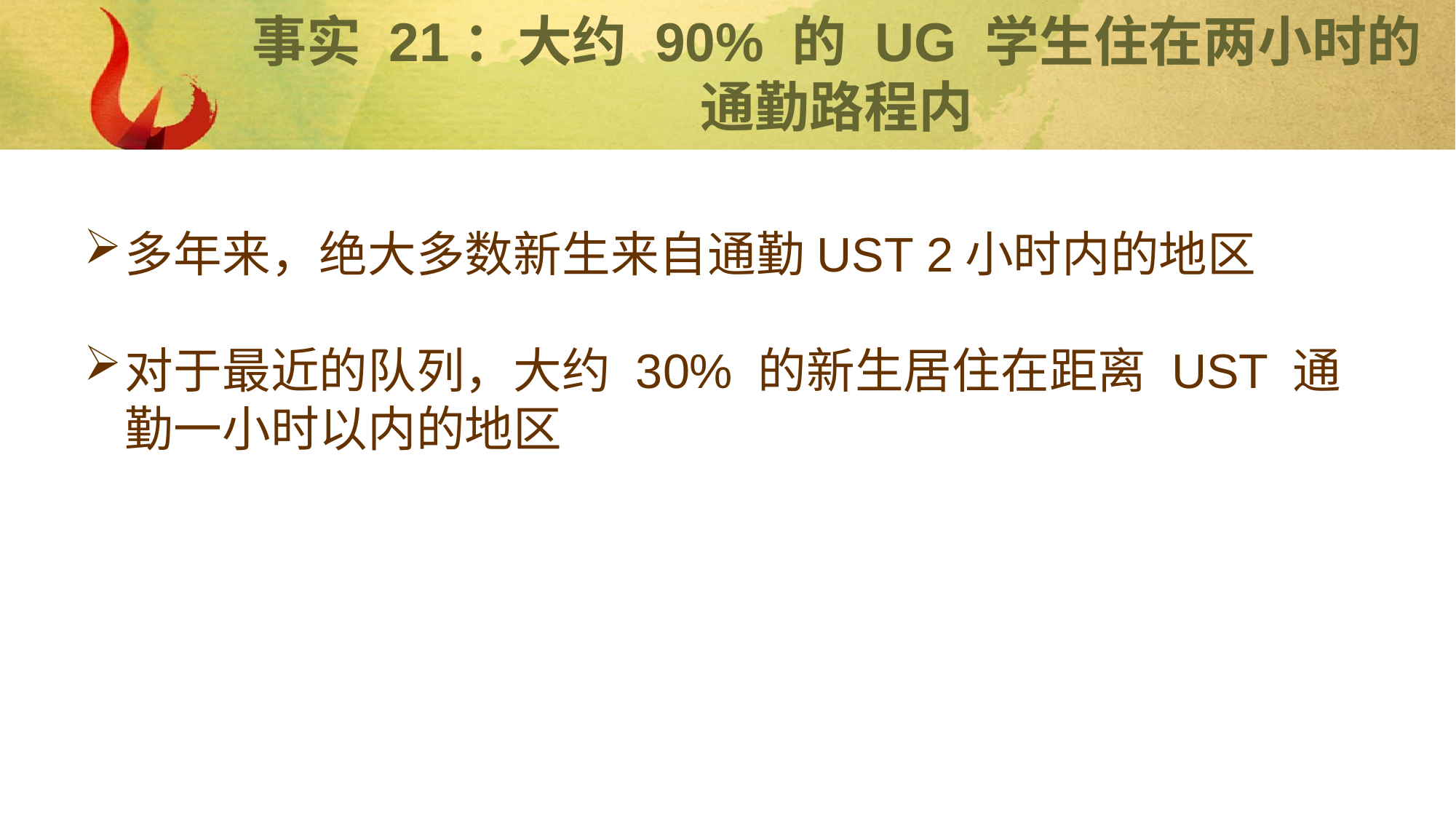

# 事实 21：大约 90% 的 UG 学生住在两小时的通勤路程内
多年来，绝大多数新生来自通勤UST 2小时内的地区

对于最近的队列，大约 30% 的新生居住在距离 UST 通勤一小时以内的地区
46